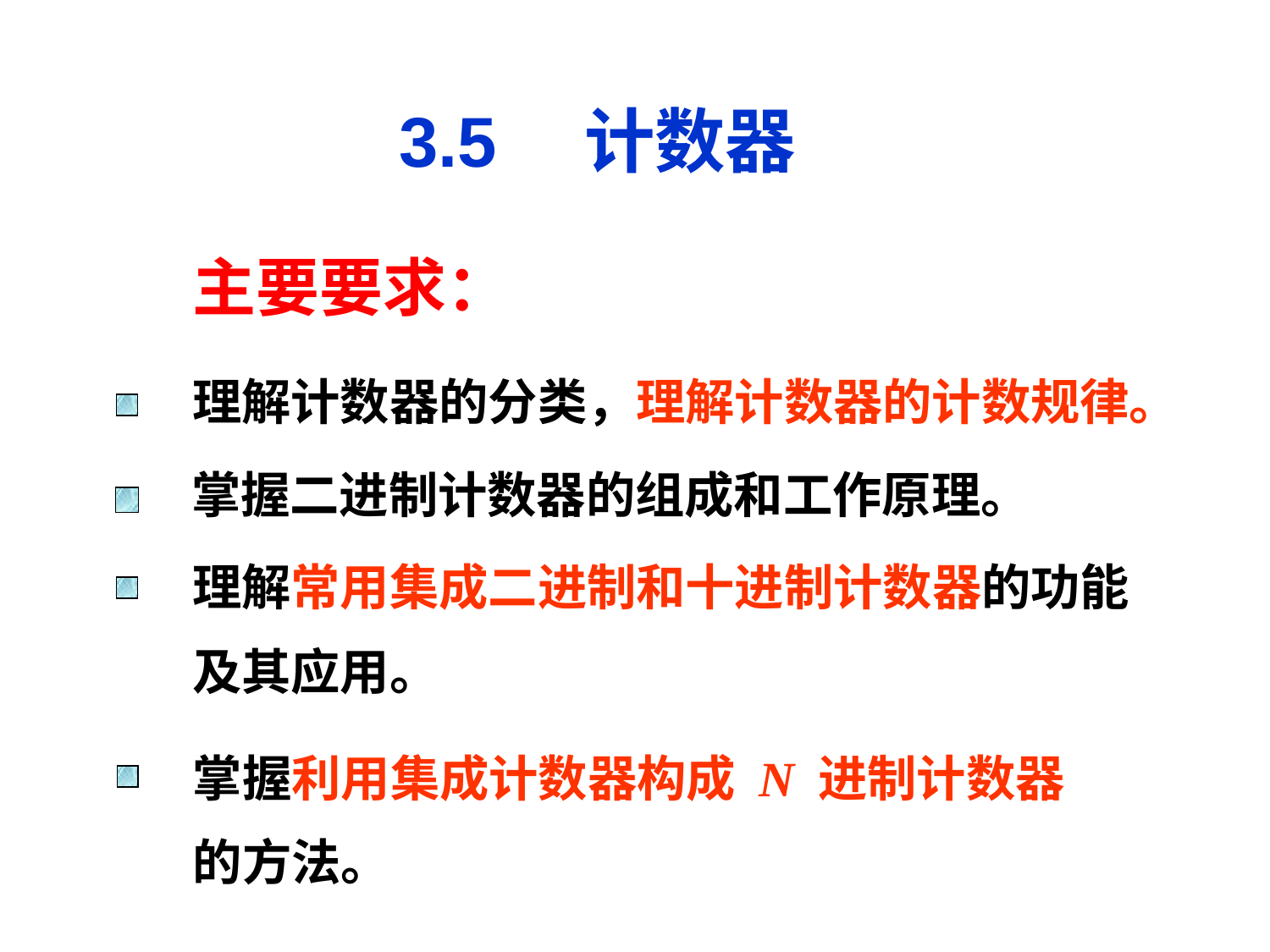

# 3.5　计数器
主要要求：
理解计数器的分类，理解计数器的计数规律。

掌握二进制计数器的组成和工作原理。

理解常用集成二进制和十进制计数器的功能
及其应用。

掌握利用集成计数器构成 N 进制计数器
的方法。